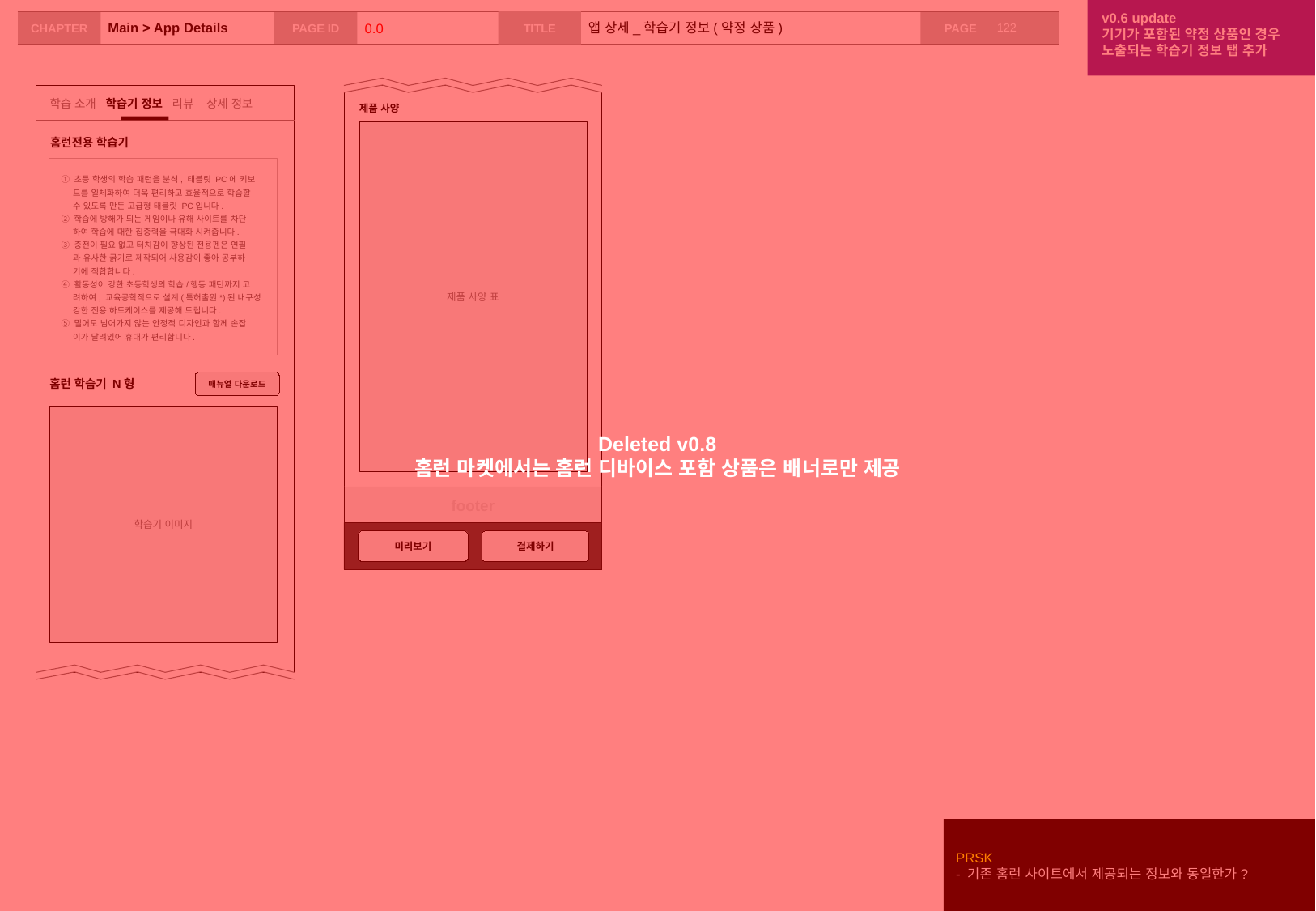

Deleted v0.8
홈런 마켓에서는 홈런 디바이스 포함 상품은 배너로만 제공
v0.6 update
기기가 포함된 약정 상품인 경우 노출되는 학습기 정보 탭 추가
# Main > App Details
0.0
앱 상세_학습기 정보(약정 상품)

학습 소개   학습기 정보   리뷰    상세 정보
제품 사양

제품 사양 표
홈런전용 학습기
① 초등 학생의 학습 패턴을 분석, 태블릿 PC에 키보
    드를 일체화하여 더욱 편리하고 효율적으로 학습할
    수 있도록 만든 고급형 태블릿 PC입니다.
② 학습에 방해가 되는 게임이나 유해 사이트를 차단
    하여 학습에 대한 집중력을 극대화 시켜줍니다.
③ 충전이 필요 없고 터치감이 향상된 전용펜은 연필
    과 유사한 굵기로 제작되어 사용감이 좋아 공부하
    기에 적합합니다.
④ 활동성이 강한 초등학생의 학습/행동 패턴까지 고
    려하여, 교육공학적으로 설계(특허출원*)된 내구성
    강한 전용 하드케이스를 제공해 드립니다.
⑤ 밀어도 넘어가지 않는 안정적 디자인과 함께 손잡
    이가 달려있어 휴대가 편리합니다.
매뉴얼 다운로드
홈런 학습기 N형
학습기 이미지
footer

미리보기
결제하기

PRSK
- 기존 홈런 사이트에서 제공되는 정보와 동일한가?